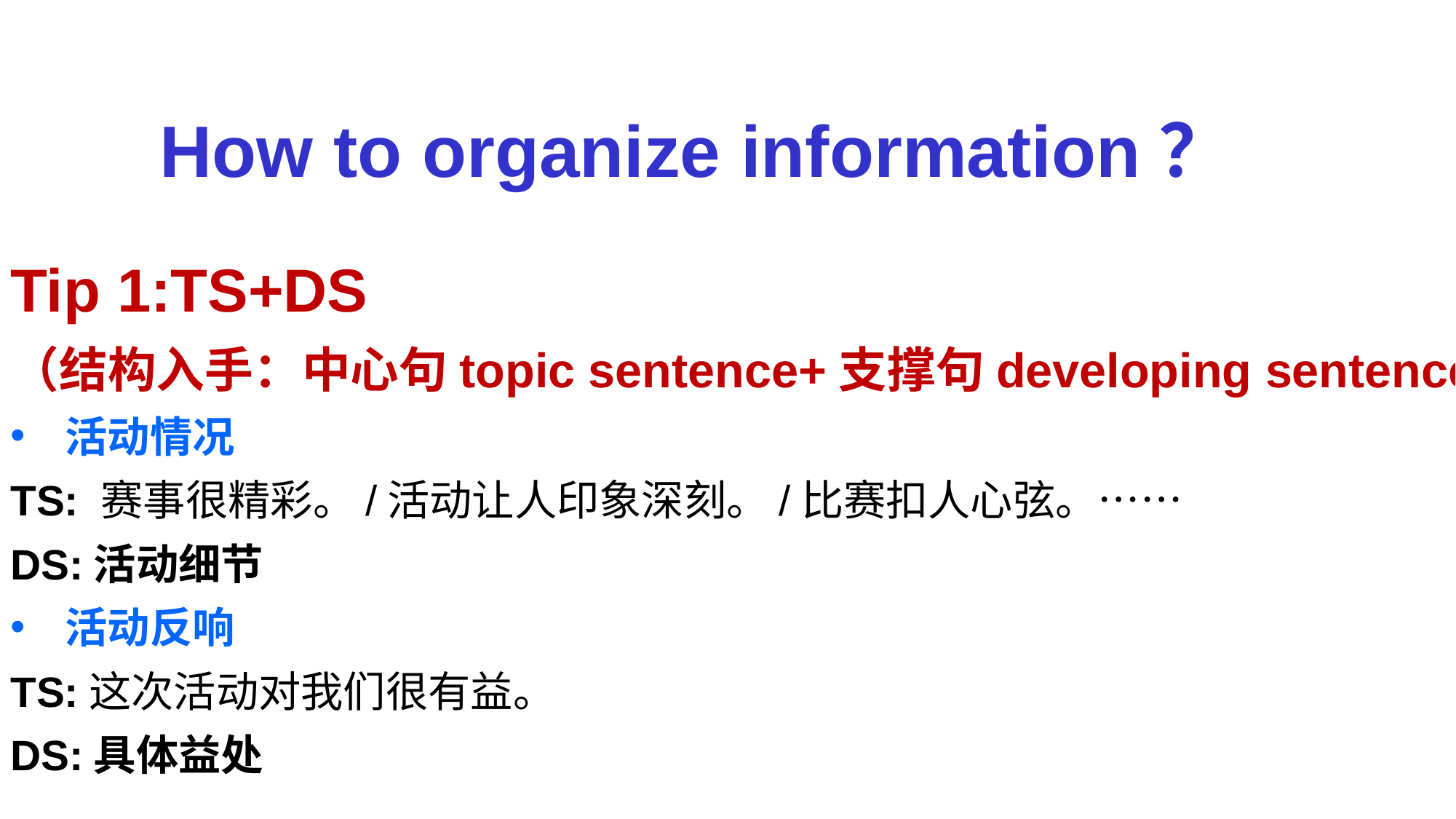

How to organize information？
Tip 1:TS+DS
（结构入手：中心句topic sentence+支撑句developing sentence）
活动情况
TS: 赛事很精彩。/活动让人印象深刻。/比赛扣人心弦。……
DS:活动细节
活动反响
TS:这次活动对我们很有益。
DS:具体益处